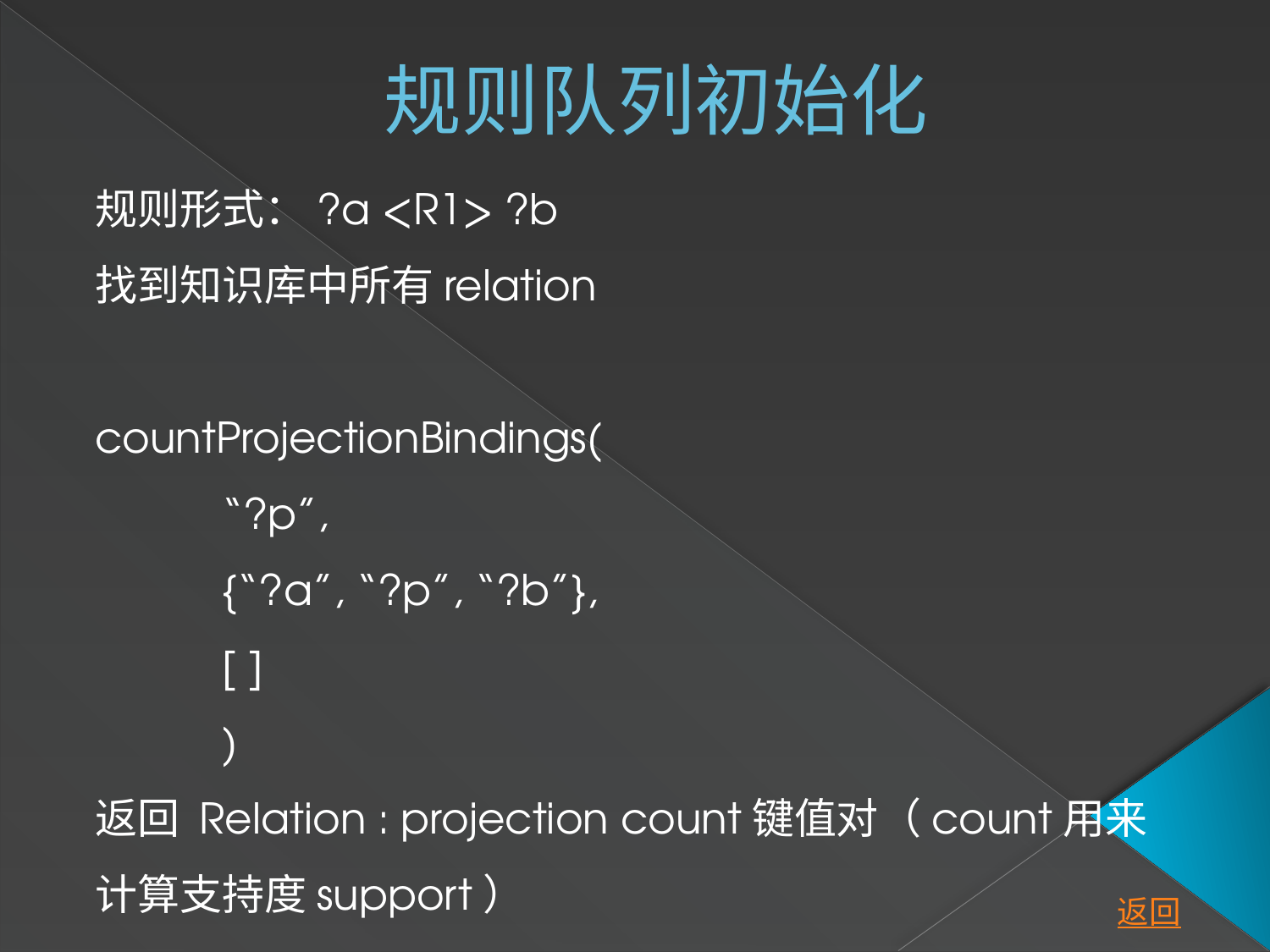

规则队列初始化
规则形式：?a <R1> ?b
找到知识库中所有relation

countProjectionBindings(
	“?p”,
	{“?a”, “?p”, “?b”},
	[ ]
	)
返回 Relation : projection count键值对（count用来计算支持度support）
返回